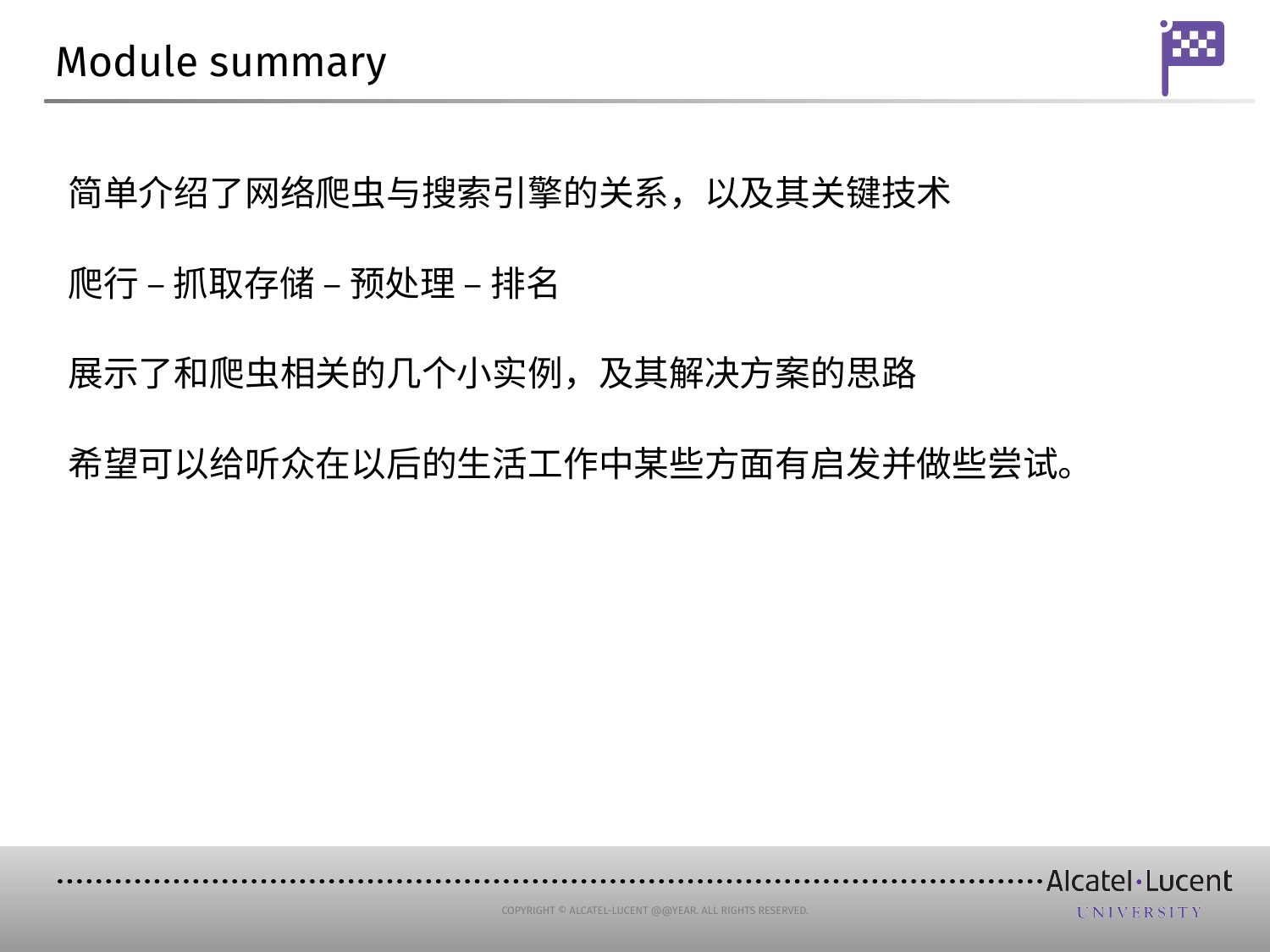

# Module summary
简单介绍了网络爬虫与搜索引擎的关系，以及其关键技术

爬行 – 抓取存储 – 预处理 – 排名

展示了和爬虫相关的几个小实例，及其解决方案的思路

希望可以给听众在以后的生活工作中某些方面有启发并做些尝试。